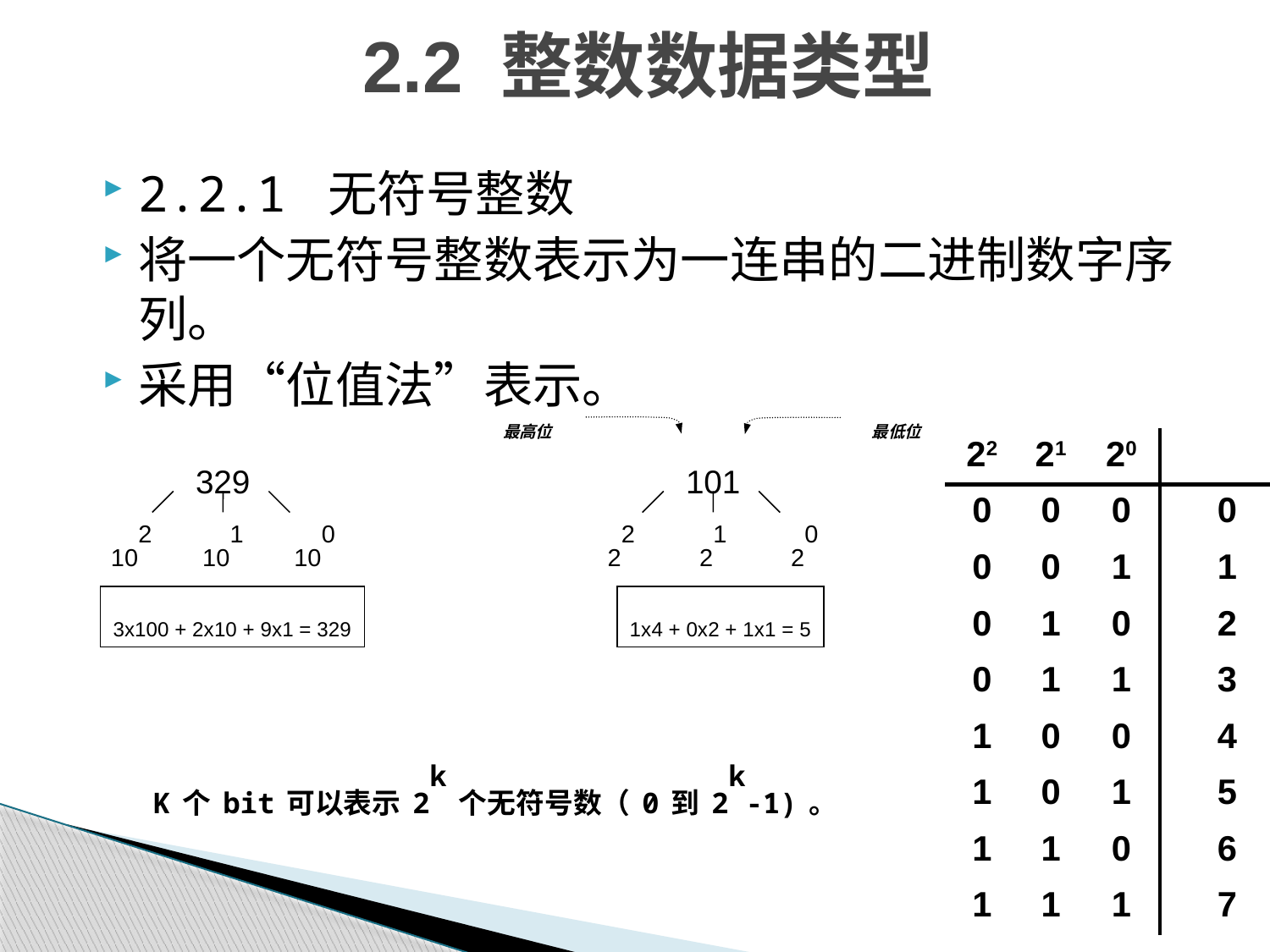

# 2.2 整数数据类型
2.2.1 无符号整数
将一个无符号整数表示为一连串的二进制数字序列。
采用“位值法”表示。

最高位
最低位

329

102
101
100
101

22
21
20

3x100 + 2x10 + 9x1 = 329
1x4 + 0x2 + 1x1 = 5
| 22 | 21 | 20 |  |
| --- | --- | --- | --- |
| 0 | 0 | 0 | 0 |
| 0 | 0 | 1 | 1 |
| 0 | 1 | 0 | 2 |
| 0 | 1 | 1 | 3 |
| 1 | 0 | 0 | 4 |
| 1 | 0 | 1 | 5 |
| 1 | 1 | 0 | 6 |
| 1 | 1 | 1 | 7 |
K个bit可以表示2k个无符号数（0到2k-1)。
20